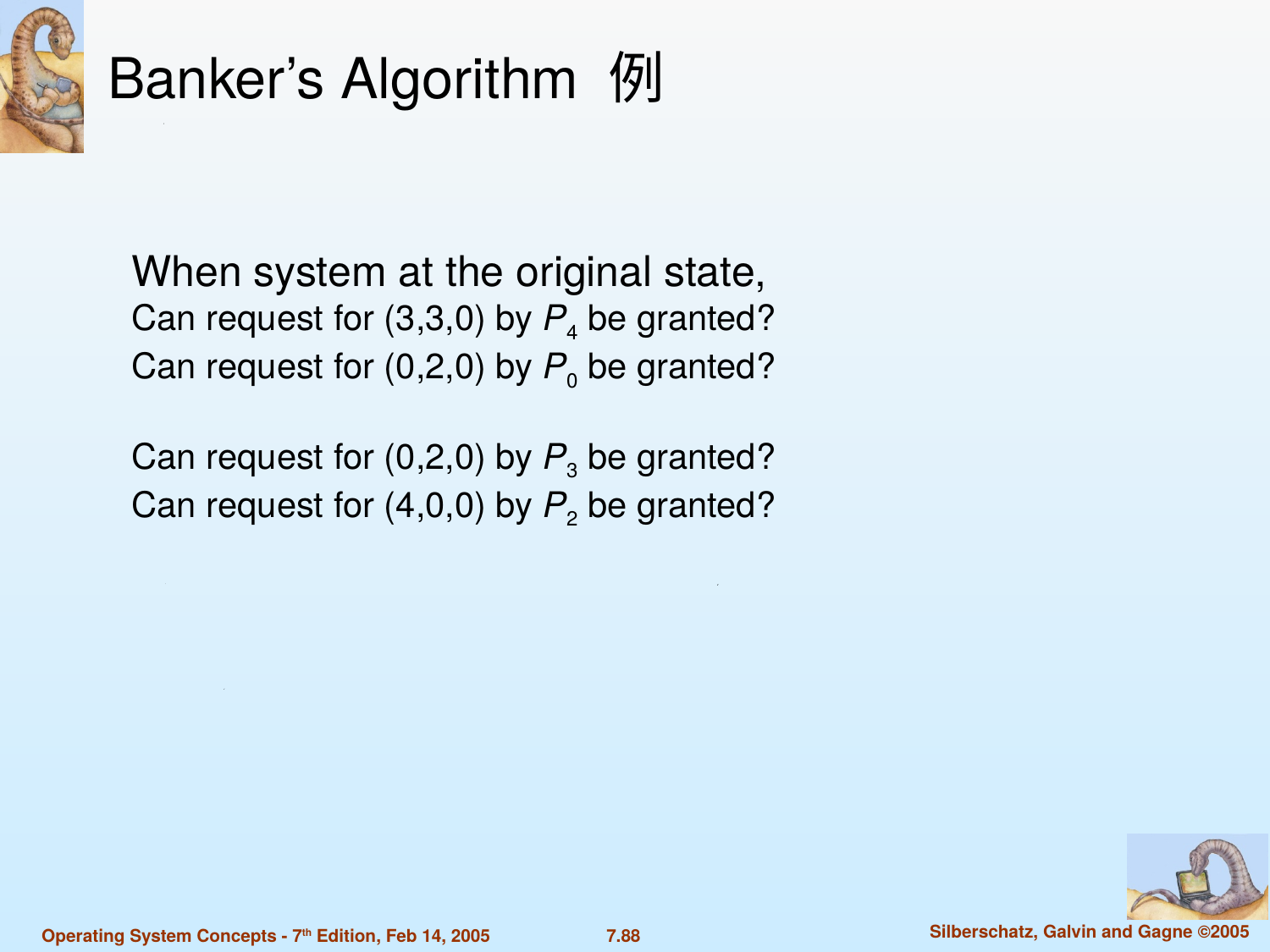

Banker’s Algorithm 例
When system at the original state,
Can request for (3,3,0) by P4 be granted?
Can request for (0,2,0) by P0 be granted?

Can request for (0,2,0) by P3 be granted?
Can request for (4,0,0) by P2 be granted?